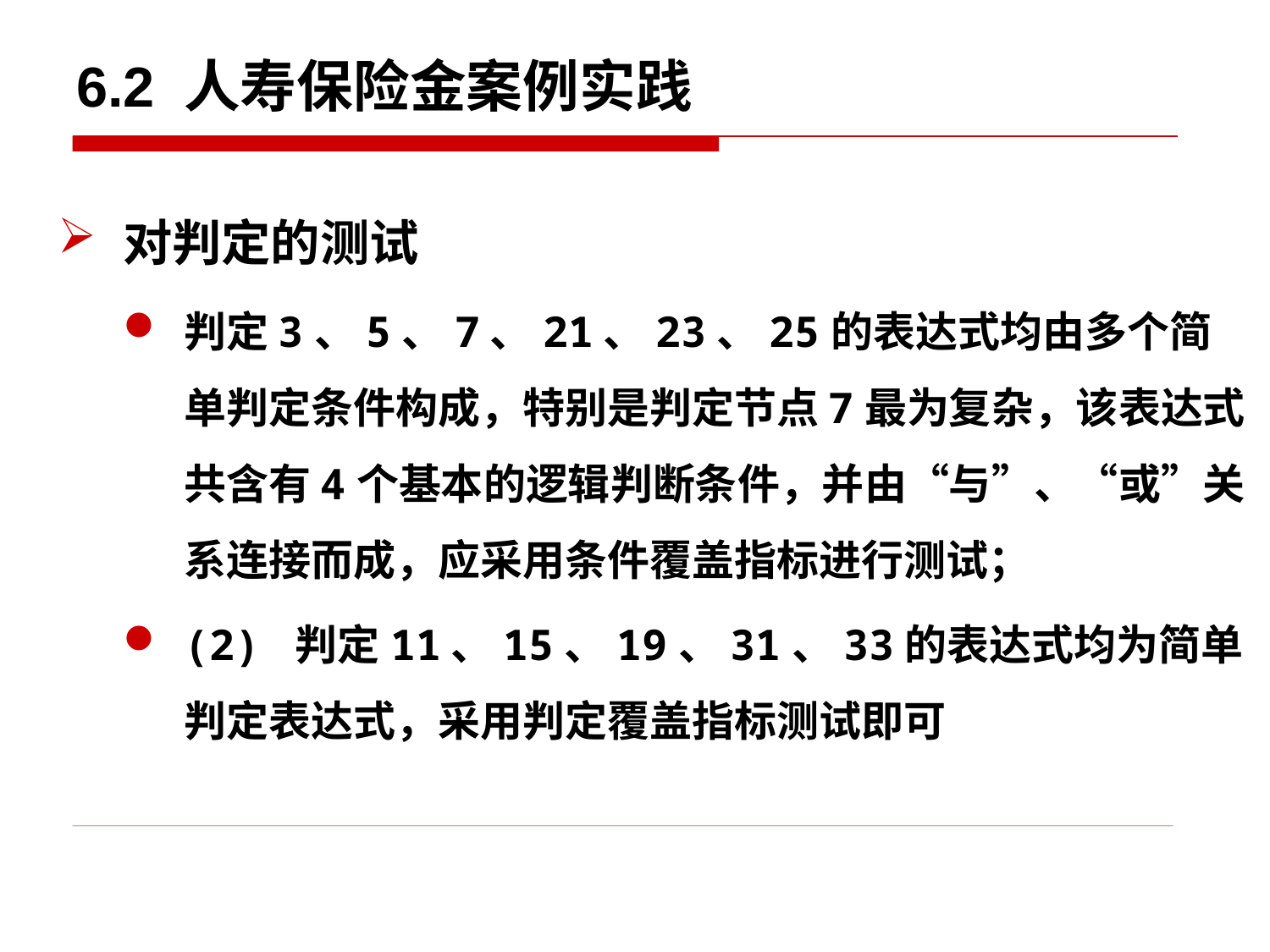

6.2 人寿保险金案例实践
对判定的测试
判定3、5、7、21、23、25的表达式均由多个简单判定条件构成，特别是判定节点7最为复杂，该表达式共含有4个基本的逻辑判断条件，并由“与”、“或”关系连接而成，应采用条件覆盖指标进行测试；
(2) 判定11、15、19、31、33的表达式均为简单判定表达式，采用判定覆盖指标测试即可